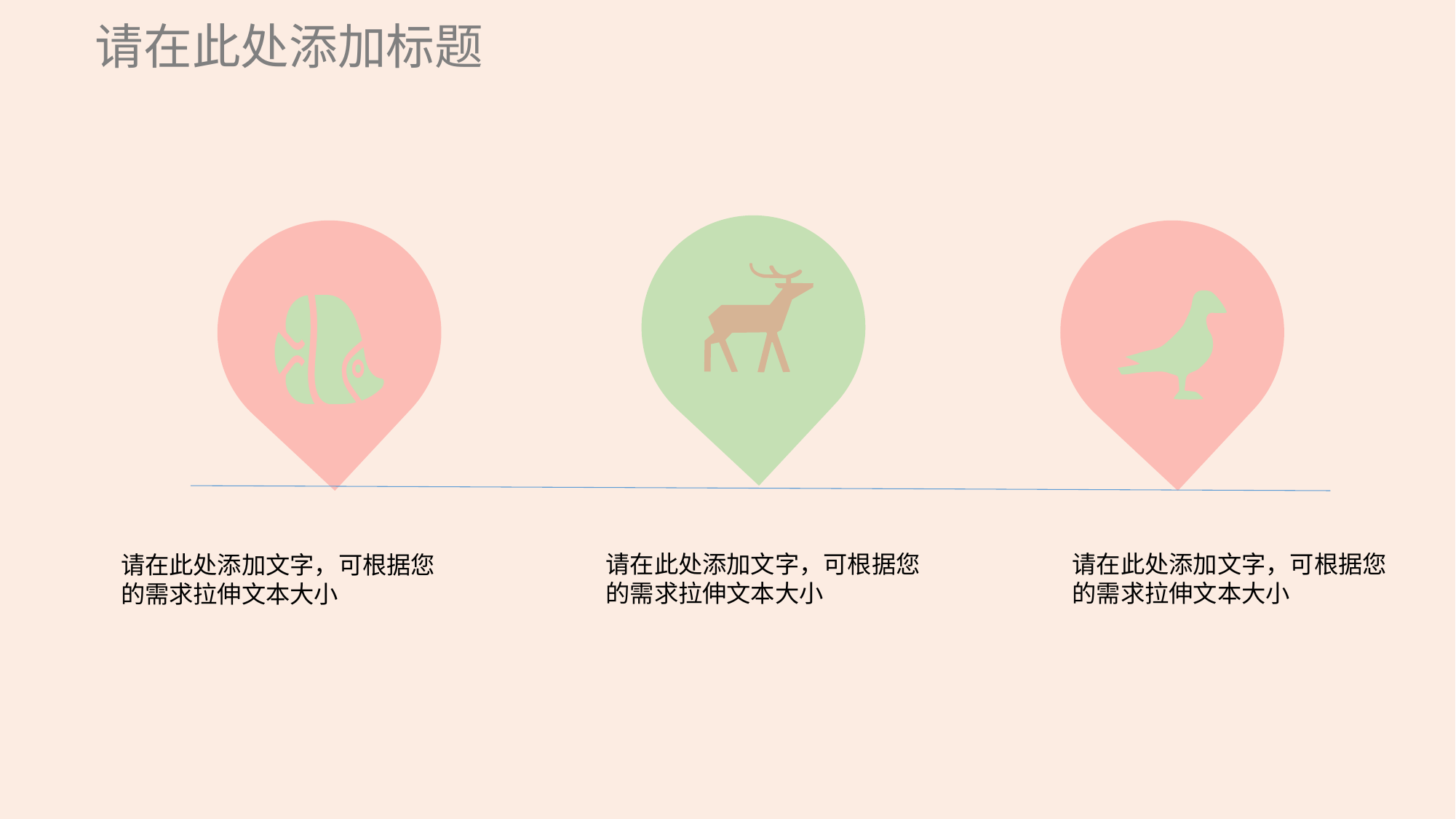

请在此处添加标题

请在此处添加文字，可根据您的需求拉伸文本大小
请在此处添加文字，可根据您的需求拉伸文本大小
请在此处添加文字，可根据您的需求拉伸文本大小